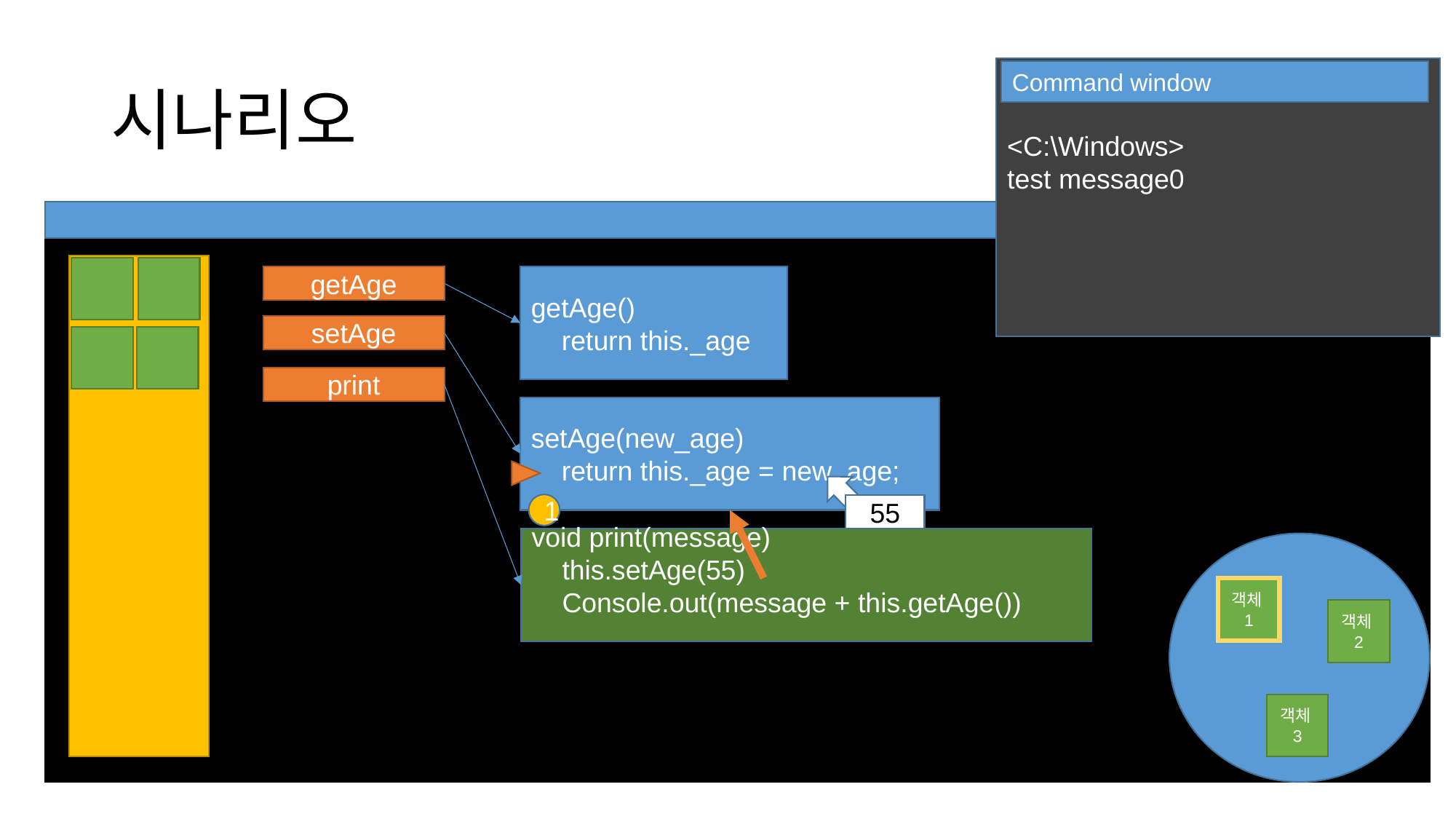

# 시나리오

<C:\Windows>
test message0
Command window

getAge
getAge()
    return this._age
setAge

print
setAge(new_age)
    return this._age = new_age;

1
55
void print(message)
    this.setAge(55)
    Console.out(message + this.getAge())

객체1
객체2
객체3